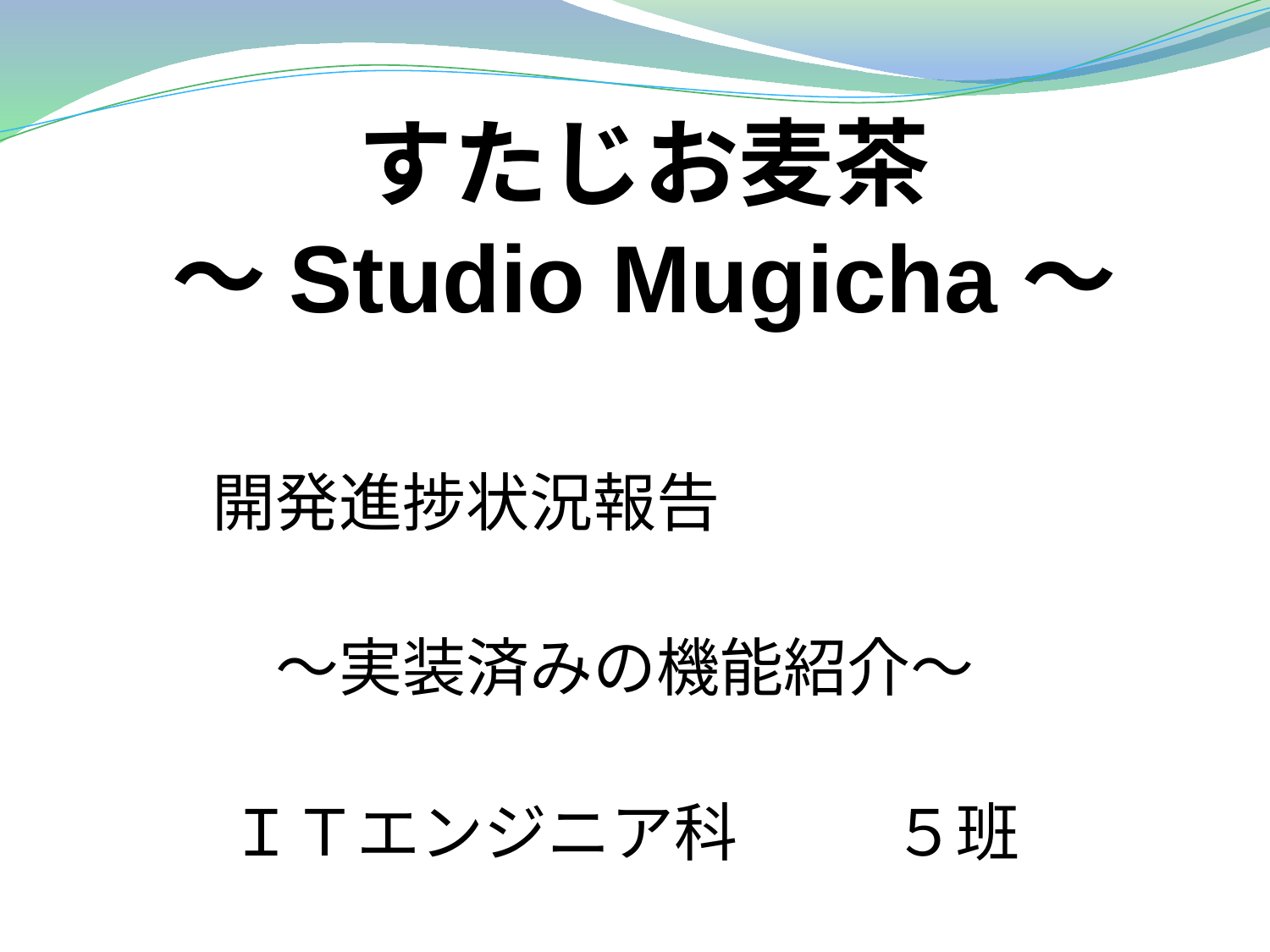

# すたじお麦茶 ～Studio Mugicha～
開発進捗状況報告
～実装済みの機能紹介～
ＩＴエンジニア科 　 　５班